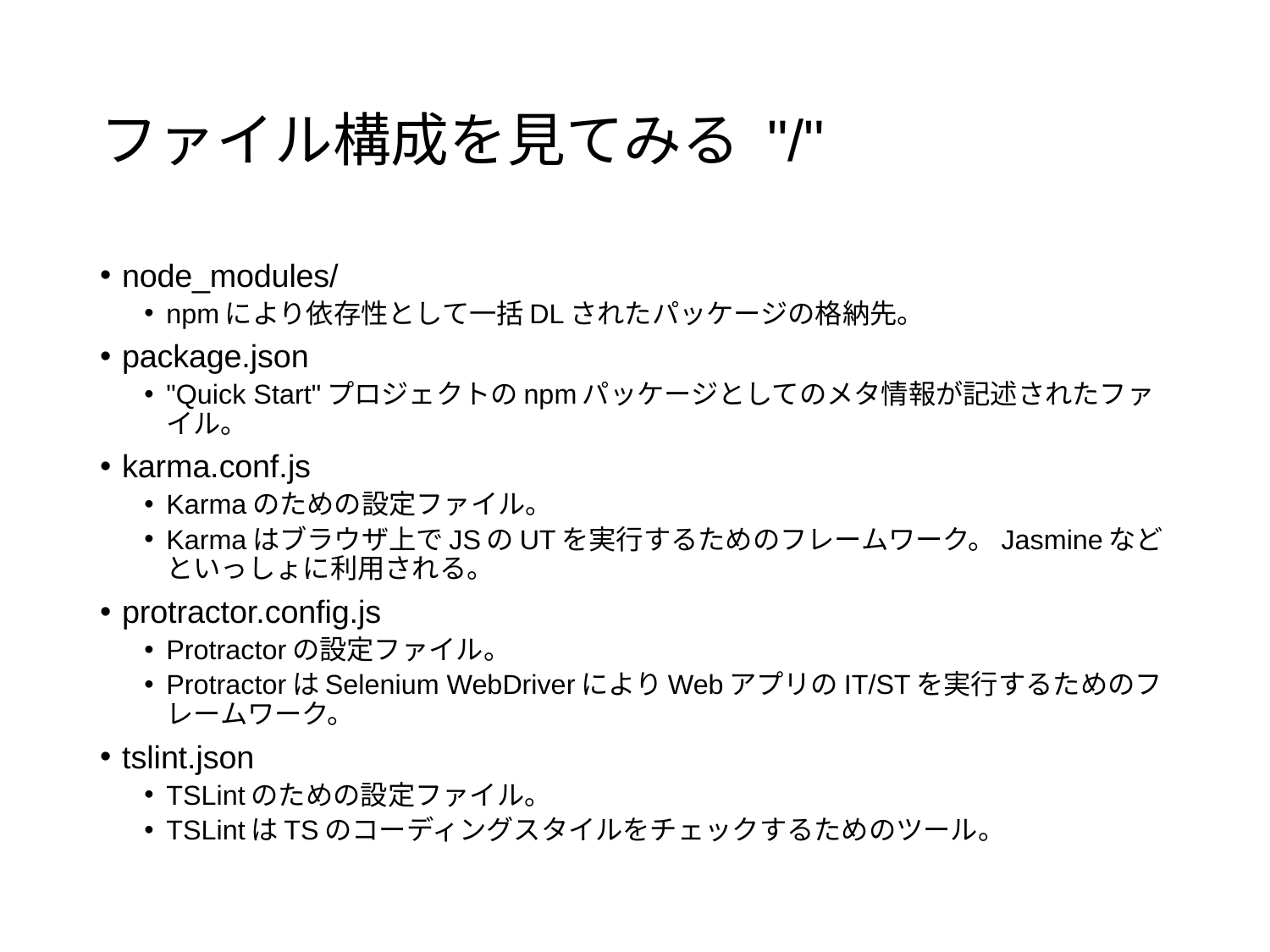

# ファイル構成を見てみる "/"
node_modules/
npmにより依存性として一括DLされたパッケージの格納先。
package.json
"Quick Start"プロジェクトのnpmパッケージとしてのメタ情報が記述されたファイル。
karma.conf.js
Karmaのための設定ファイル。
Karmaはブラウザ上でJSのUTを実行するためのフレームワーク。Jasmineなどといっしょに利用される。
protractor.config.js
Protractorの設定ファイル。
ProtractorはSelenium WebDriverによりWebアプリのIT/STを実行するためのフレームワーク。
tslint.json
TSLintのための設定ファイル。
TSLintはTSのコーディングスタイルをチェックするためのツール。